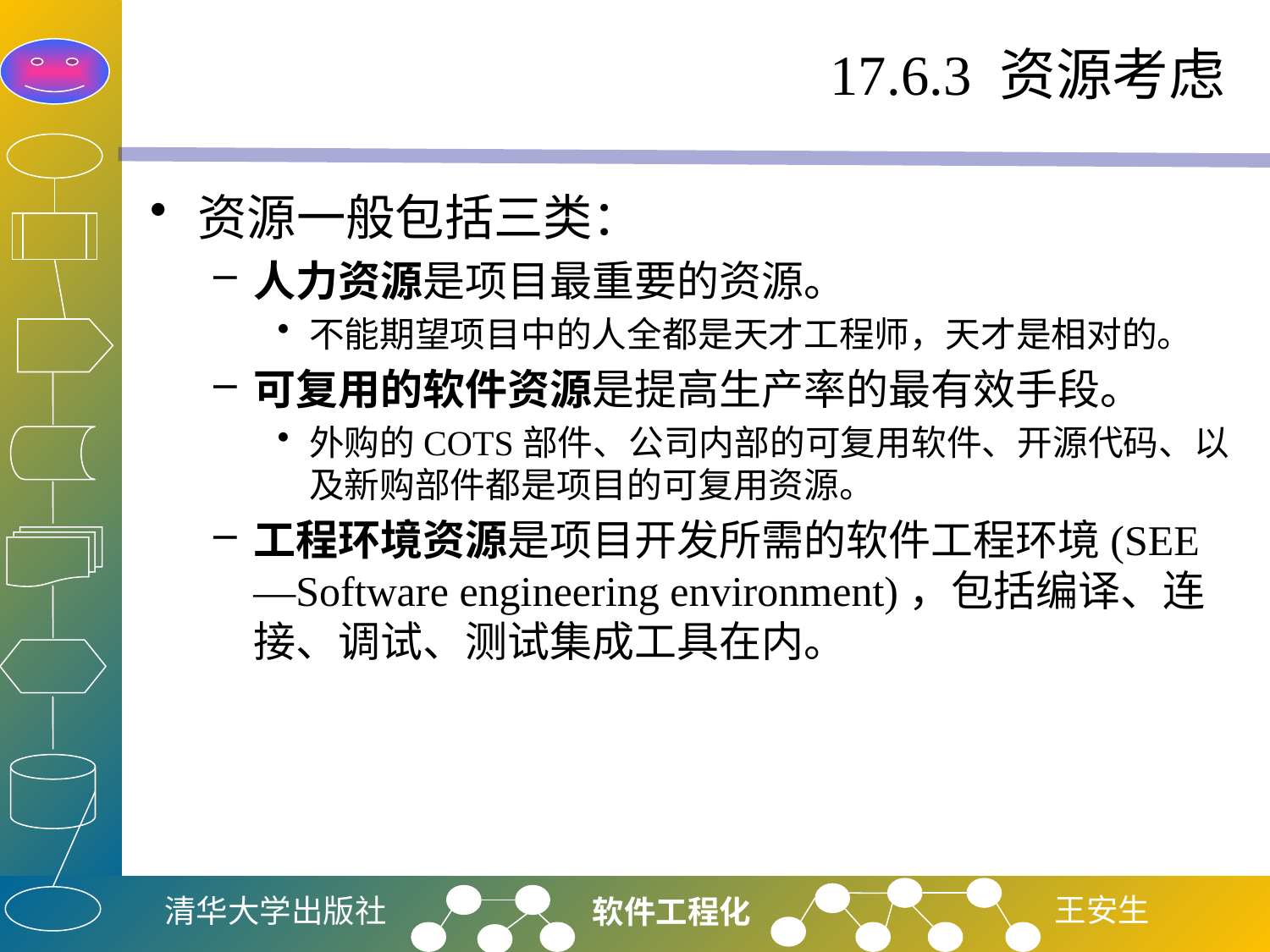

# 17.6.3 资源考虑
资源一般包括三类：
人力资源是项目最重要的资源。
不能期望项目中的人全都是天才工程师，天才是相对的。
可复用的软件资源是提高生产率的最有效手段。
外购的COTS部件、公司内部的可复用软件、开源代码、以及新购部件都是项目的可复用资源。
工程环境资源是项目开发所需的软件工程环境(SEE—Software engineering environment)，包括编译、连接、调试、测试集成工具在内。